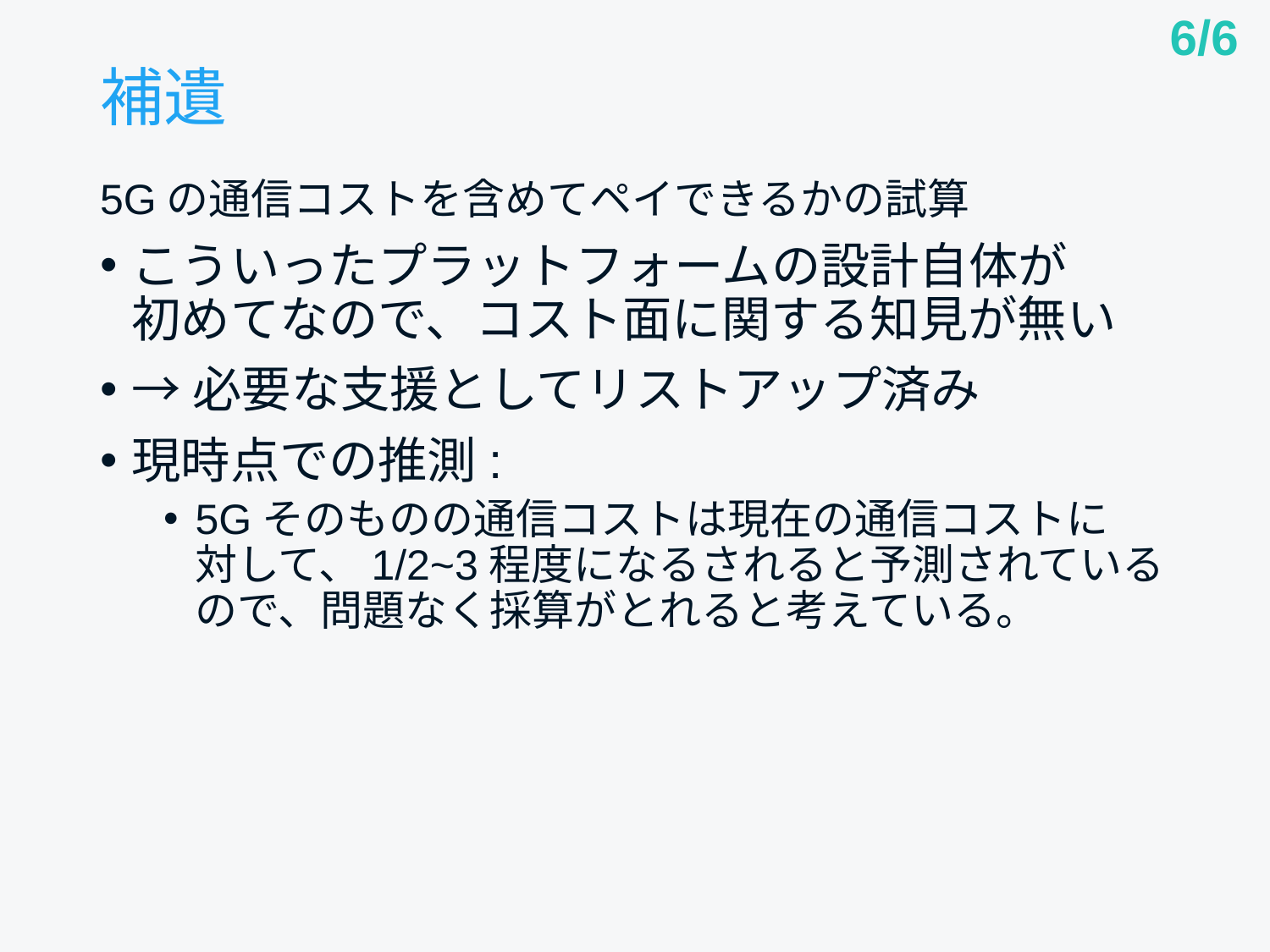

6/6
# 補遺
5Gの通信コストを含めてペイできるかの試算
こういったプラットフォームの設計自体が
初めてなので、コスト面に関する知見が無い
→必要な支援としてリストアップ済み
現時点での推測:
5Gそのものの通信コストは現在の通信コストに
対して、1/2~3程度になるされると予測されているので、問題なく採算がとれると考えている。